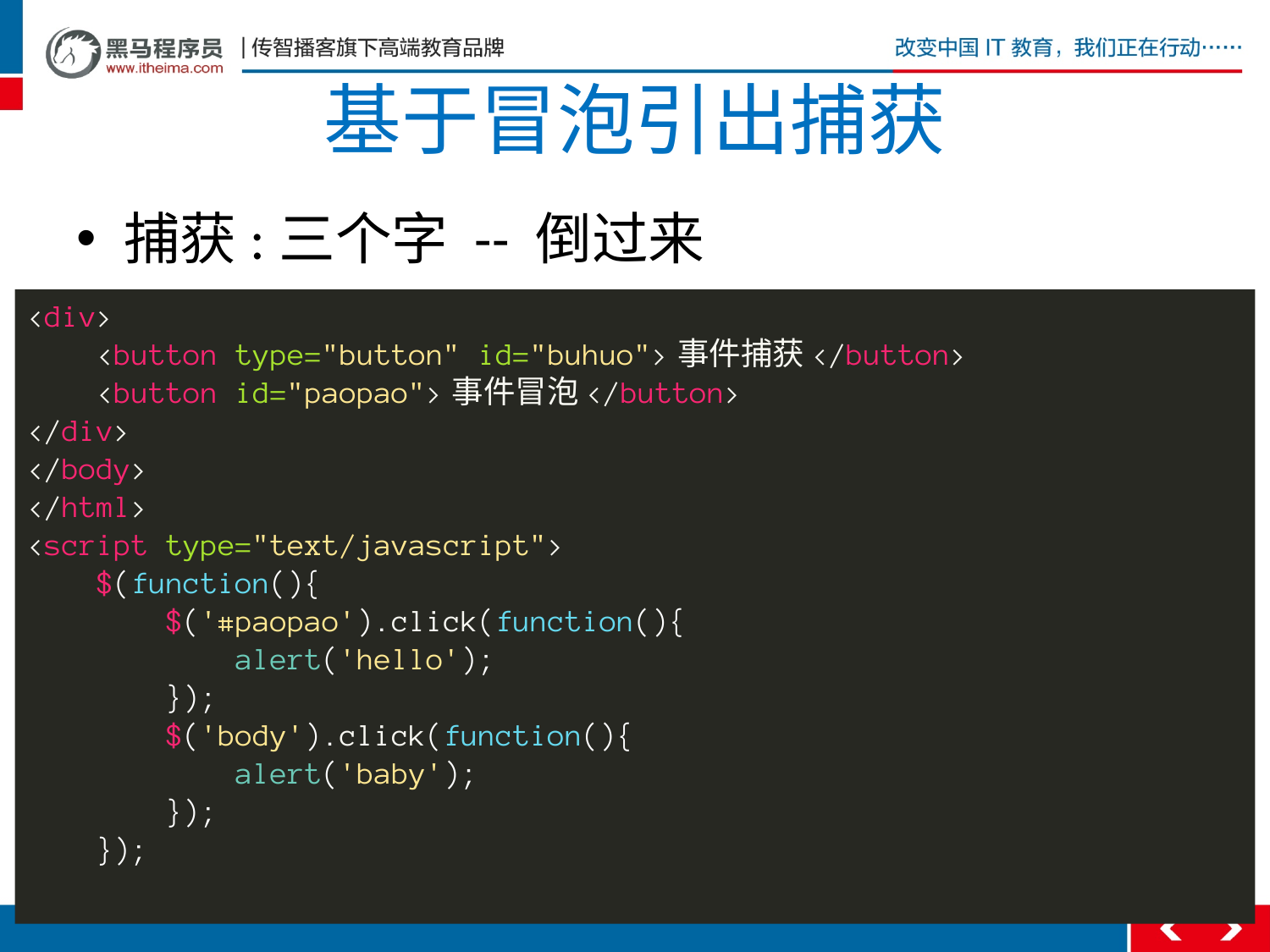

# 基于冒泡引出捕获
捕获:三个字 -- 倒过来
<div>
    <button type="button" id="buhuo">事件捕获</button>
    <button id="paopao">事件冒泡</button>
</div>
</body>
</html>
<script type="text/javascript">
    $(function(){
        $('#paopao').click(function(){
            alert('hello');
        });
        $('body').click(function(){
            alert('baby');
        });
    });